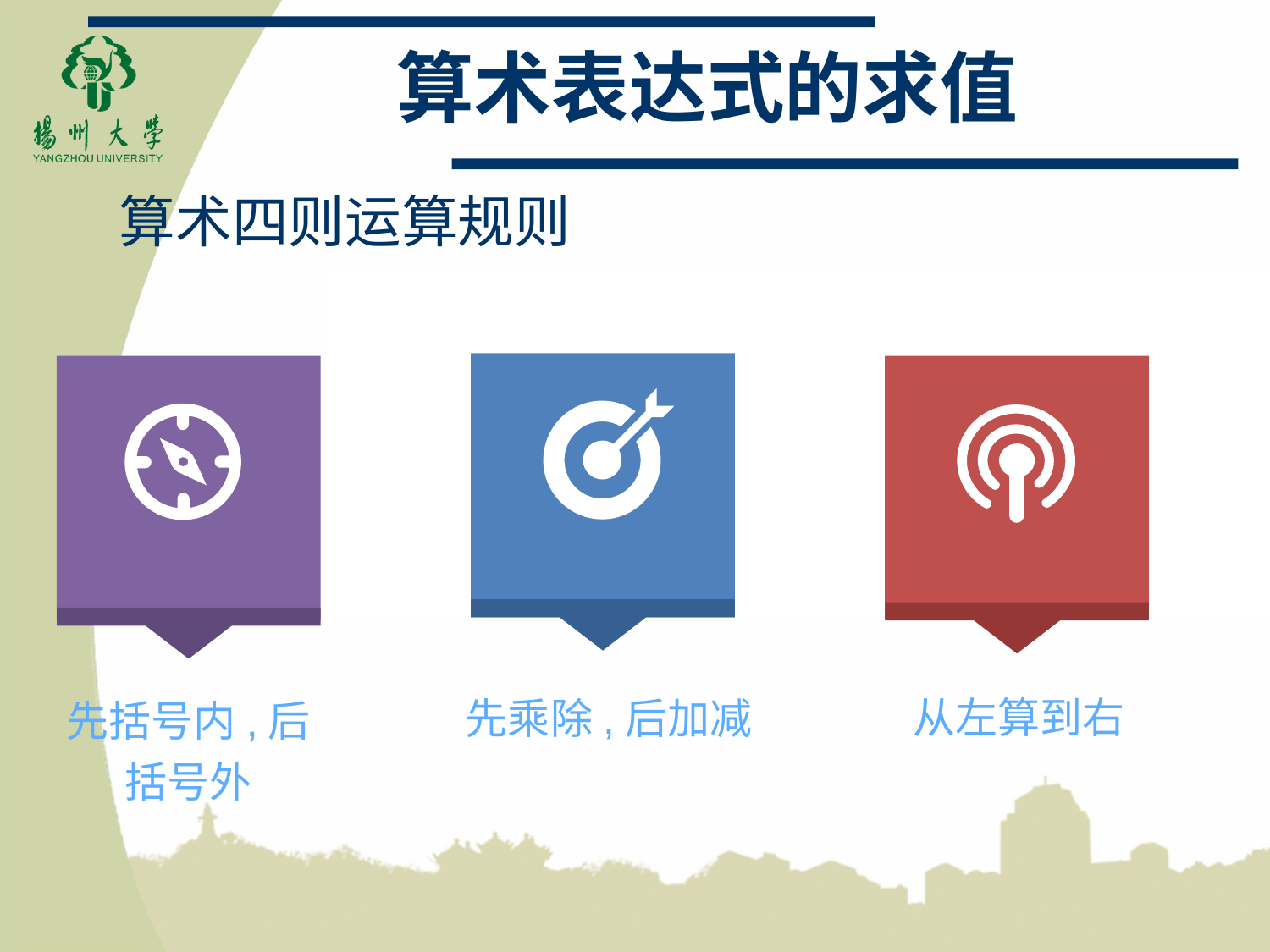

算术表达式的求值
算术四则运算规则

先乘除,后加减

先括号内,后括号外

从左算到右